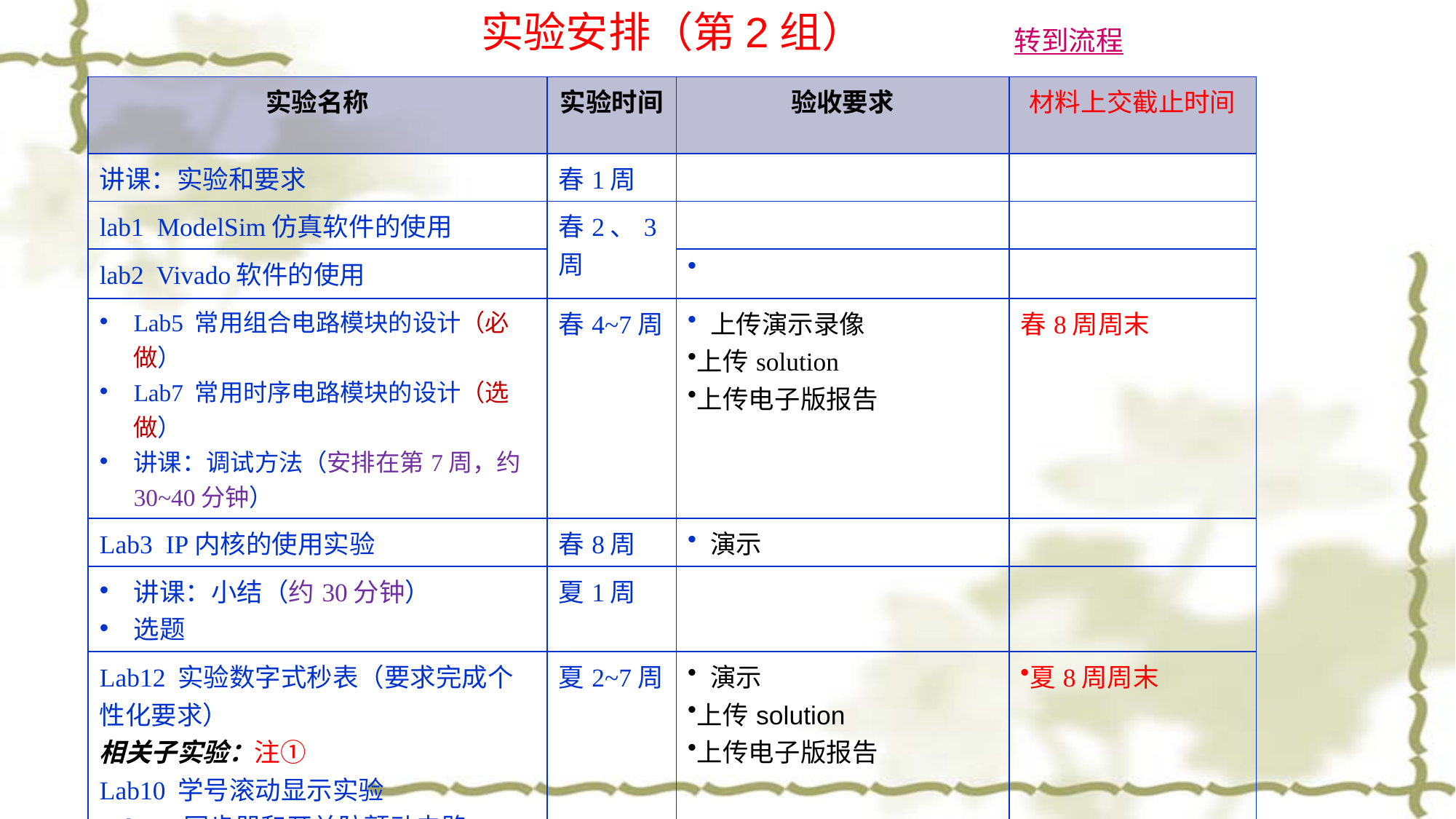

实验安排（第2组）
转到流程
| 实验名称 | 实验时间 | 验收要求 | 材料上交截止时间 |
| --- | --- | --- | --- |
| 讲课：实验和要求 | 春1周 |  |  |
| lab1 ModelSim仿真软件的使用 | 春2、3周 |  |  |
| lab2 Vivado软件的使用 |  |  |  |
| Lab5 常用组合电路模块的设计（必做） Lab7 常用时序电路模块的设计（选做） 讲课：调试方法（安排在第7周，约30~40分钟） | 春4~7周 | 上传演示录像 上传solution 上传电子版报告 | 春8周周末 |
| Lab3 IP内核的使用实验 | 春8周 | 演示 |  |
| 讲课：小结（约30分钟） 选题 | 夏1周 |  |  |
| Lab12 实验数字式秒表（要求完成个性化要求） 相关子实验：注① Lab10 学号滚动显示实验 Lab11 同步器和开关防颤动电路 | 夏2~7周 | 演示 上传solution 上传电子版报告 | 夏8周周末 |
| 考试 | 夏8周 |  |  |
| 注①： 主实验中用到相关子实验的知识，需认真阅读 |  |  |  |